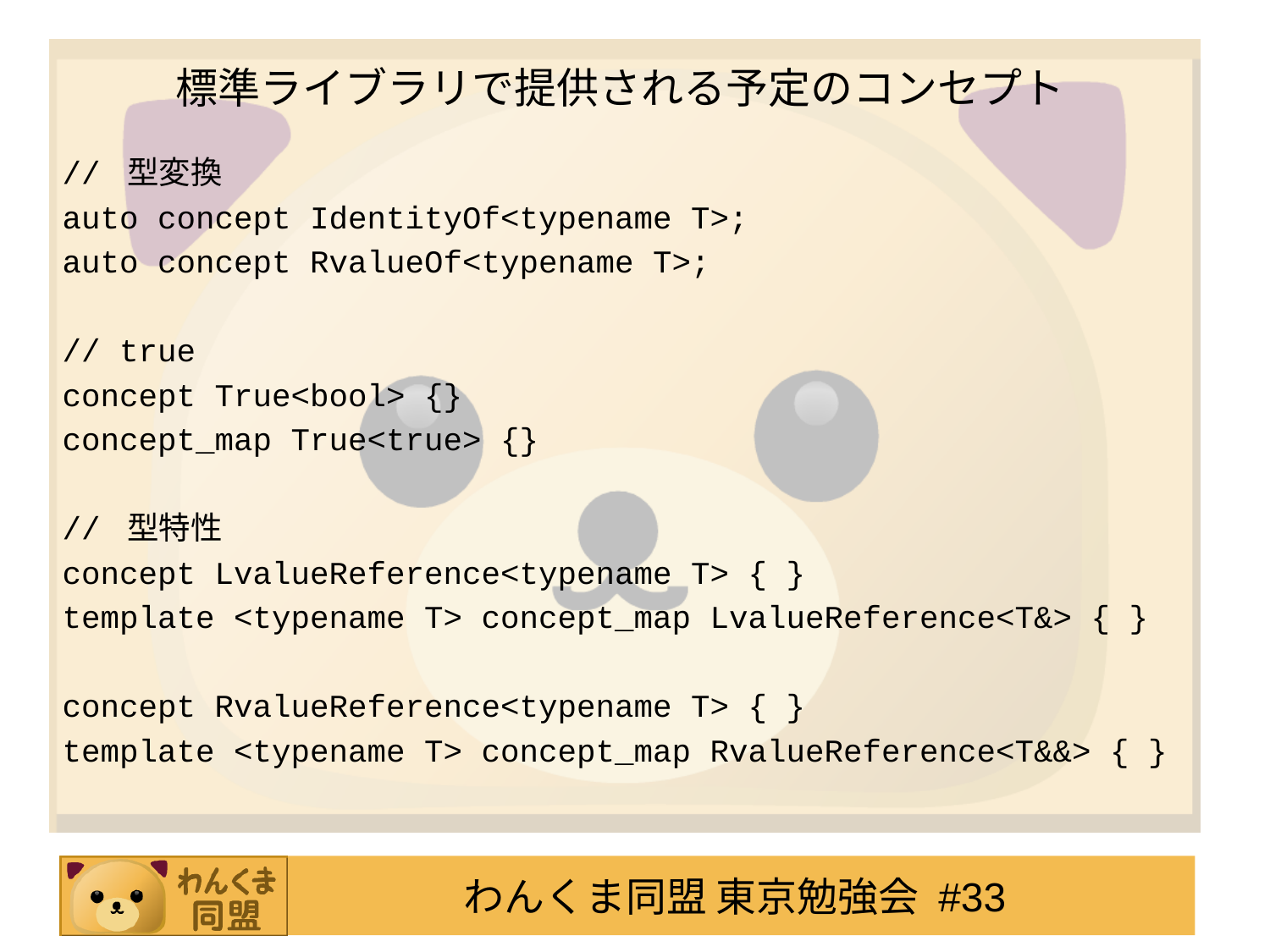

# 標準ライブラリで提供される予定のコンセプト
// 型変換
auto concept IdentityOf<typename T>;
auto concept RvalueOf<typename T>;

// true
concept True<bool> {}
concept_map True<true> {}

// 型特性
concept LvalueReference<typename T> { }
template <typename T> concept_map LvalueReference<T&> { }

concept RvalueReference<typename T> { }
template <typename T> concept_map RvalueReference<T&&> { }